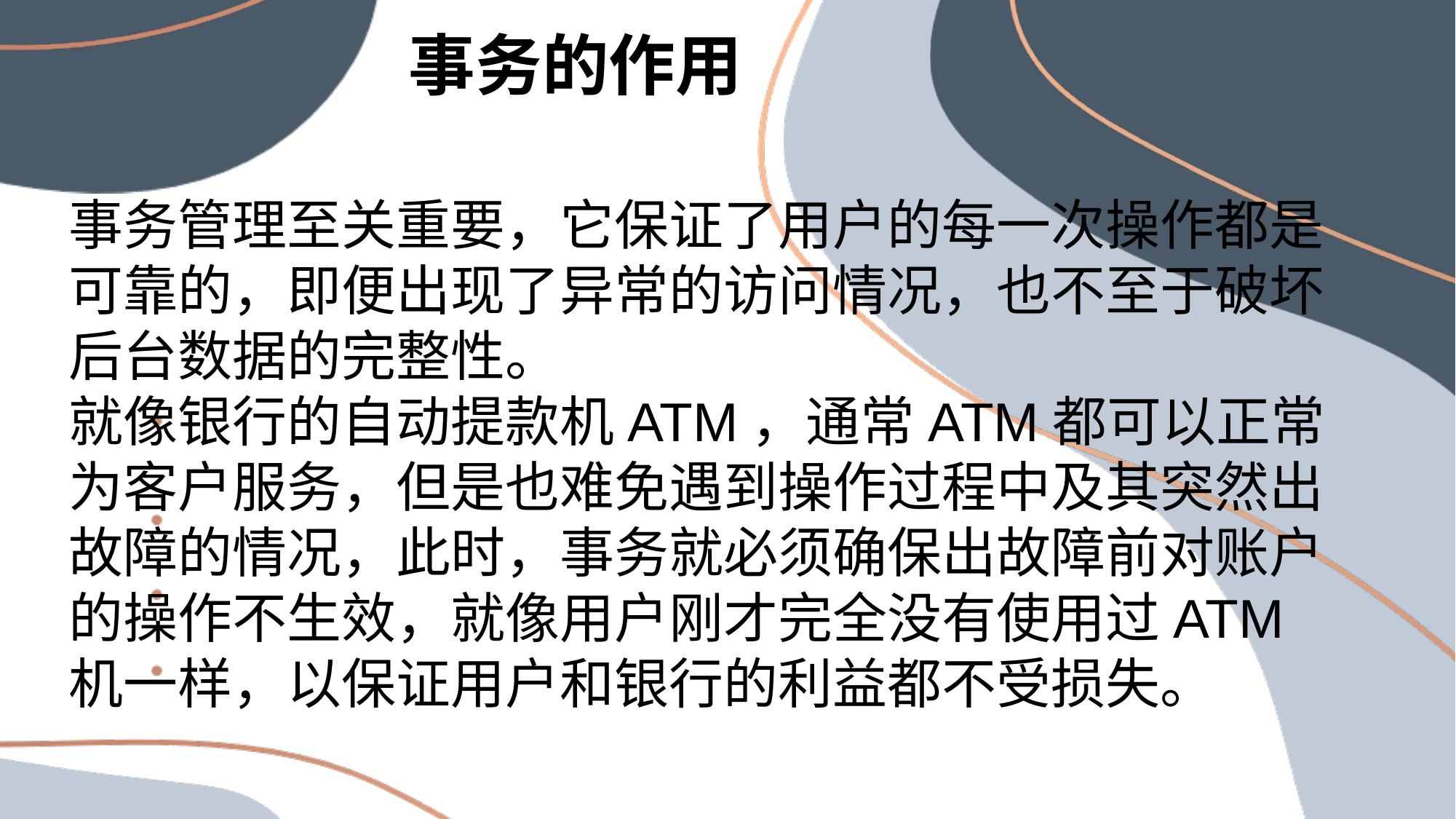

事务的作用
事务管理至关重要，它保证了用户的每一次操作都是可靠的，即便出现了异常的访问情况，也不至于破坏后台数据的完整性。
就像银行的自动提款机ATM，通常ATM都可以正常为客户服务，但是也难免遇到操作过程中及其突然出故障的情况，此时，事务就必须确保出故障前对账户的操作不生效，就像用户刚才完全没有使用过ATM机一样，以保证用户和银行的利益都不受损失。